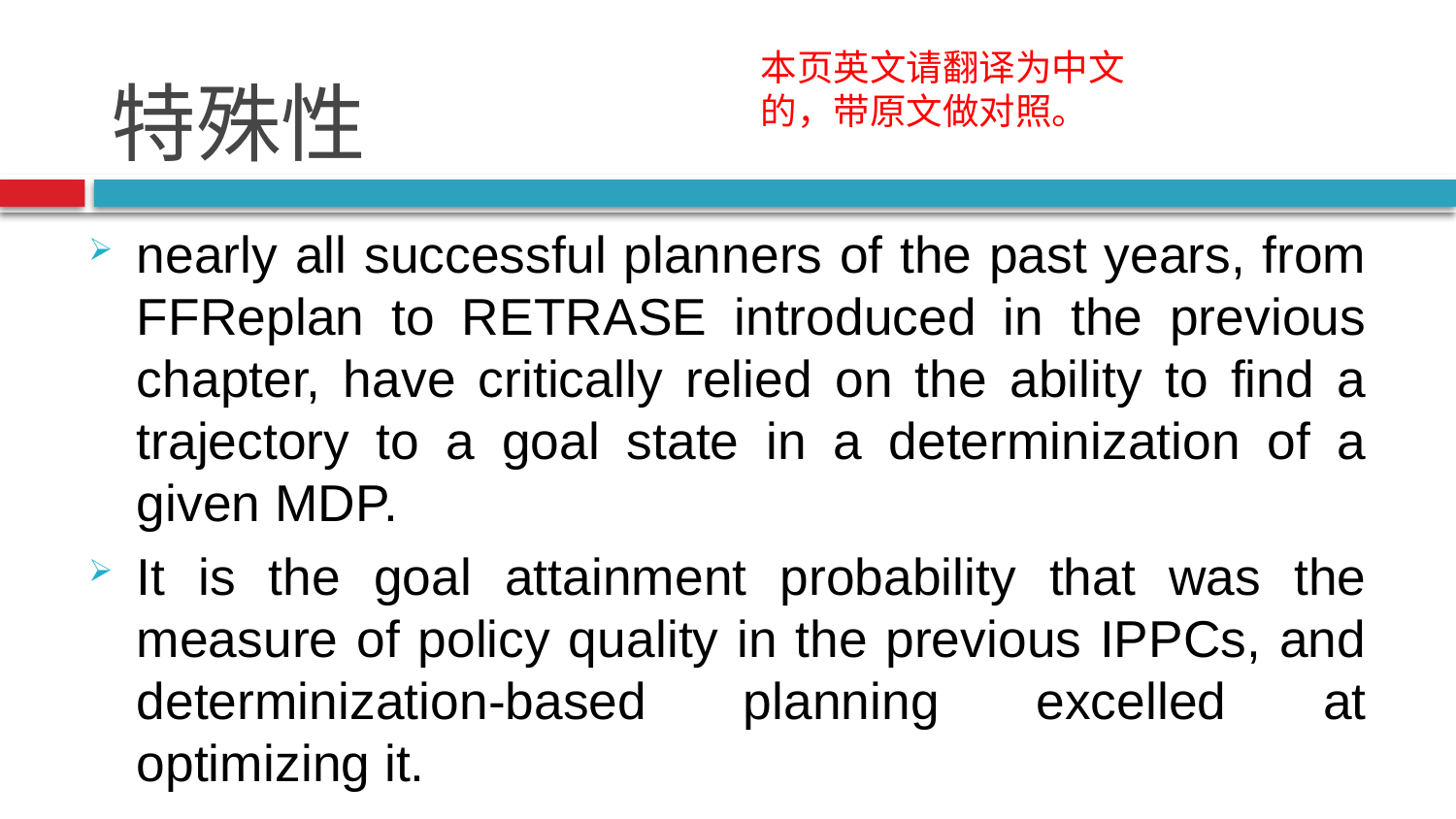

# 特殊性
本页英文请翻译为中文的，带原文做对照。
nearly all successful planners of the past years, from FFReplan to RETRASE introduced in the previous chapter, have critically relied on the ability to find a trajectory to a goal state in a determinization of a given MDP.
It is the goal attainment probability that was the measure of policy quality in the previous IPPCs, and determinization-based planning excelled at optimizing it.